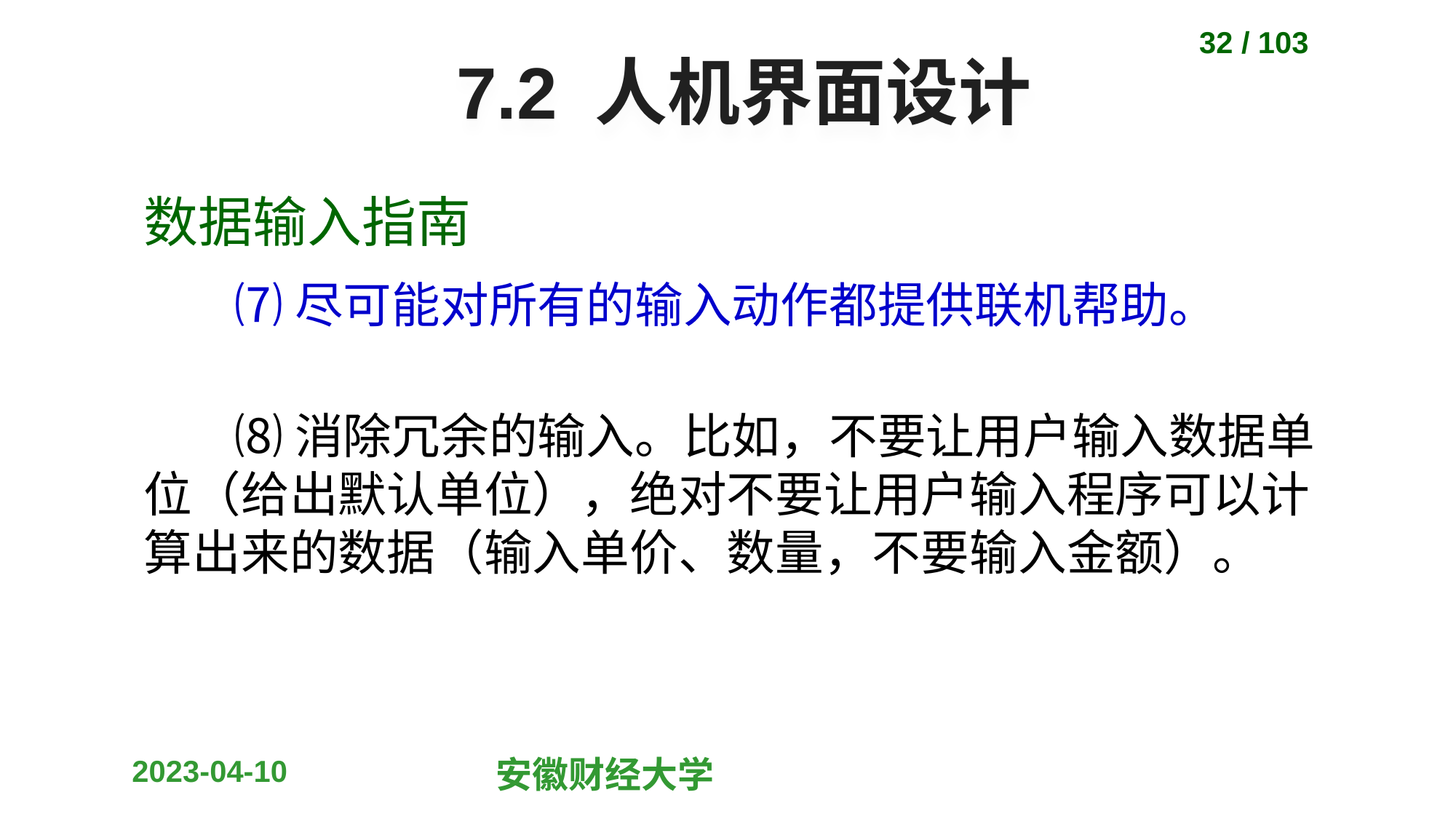

32 / 103
# 7.2 人机界面设计
数据输入指南
⑺尽可能对所有的输入动作都提供联机帮助。
⑻消除冗余的输入。比如，不要让用户输入数据单位（给出默认单位），绝对不要让用户输入程序可以计算出来的数据（输入单价、数量，不要输入金额）。
2023-04-10
安徽财经大学